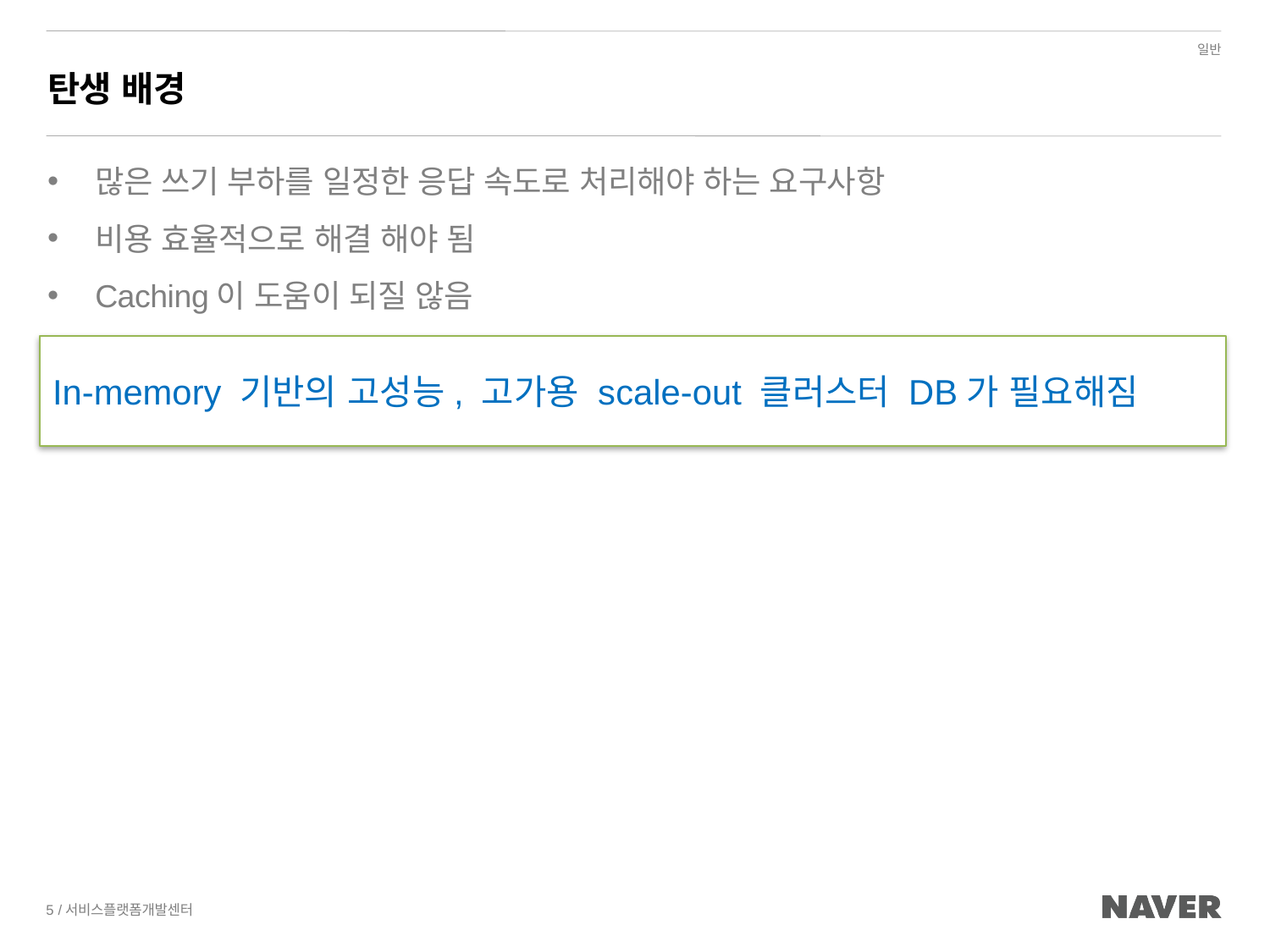

# 탄생 배경
많은 쓰기 부하를 일정한 응답 속도로 처리해야 하는 요구사항
비용 효율적으로 해결 해야 됨
Caching이 도움이 되질 않음

In-memory 기반의 고성능, 고가용 scale-out 클러스터 DB가 필요해짐